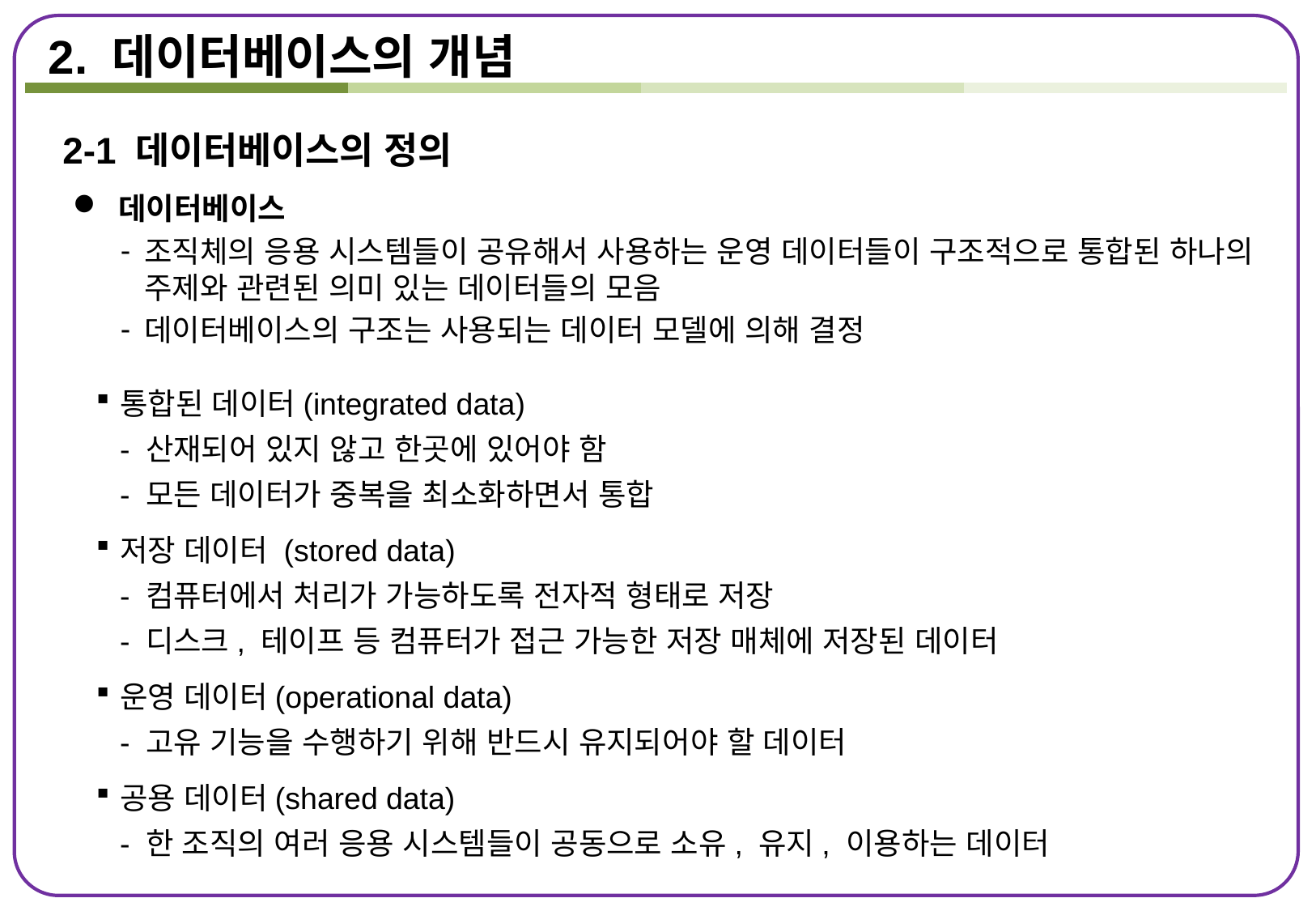

2. 데이터베이스의 개념
2-1 데이터베이스의 정의
데이터베이스
조직체의 응용 시스템들이 공유해서 사용하는 운영 데이터들이 구조적으로 통합된 하나의 주제와 관련된 의미 있는 데이터들의 모음
데이터베이스의 구조는 사용되는 데이터 모델에 의해 결정
통합된 데이터(integrated data)
- 산재되어 있지 않고 한곳에 있어야 함
- 모든 데이터가 중복을 최소화하면서 통합
저장 데이터 (stored data)
- 컴퓨터에서 처리가 가능하도록 전자적 형태로 저장
- 디스크, 테이프 등 컴퓨터가 접근 가능한 저장 매체에 저장된 데이터
운영 데이터(operational data)
- 고유 기능을 수행하기 위해 반드시 유지되어야 할 데이터
공용 데이터(shared data)
- 한 조직의 여러 응용 시스템들이 공동으로 소유, 유지, 이용하는 데이터